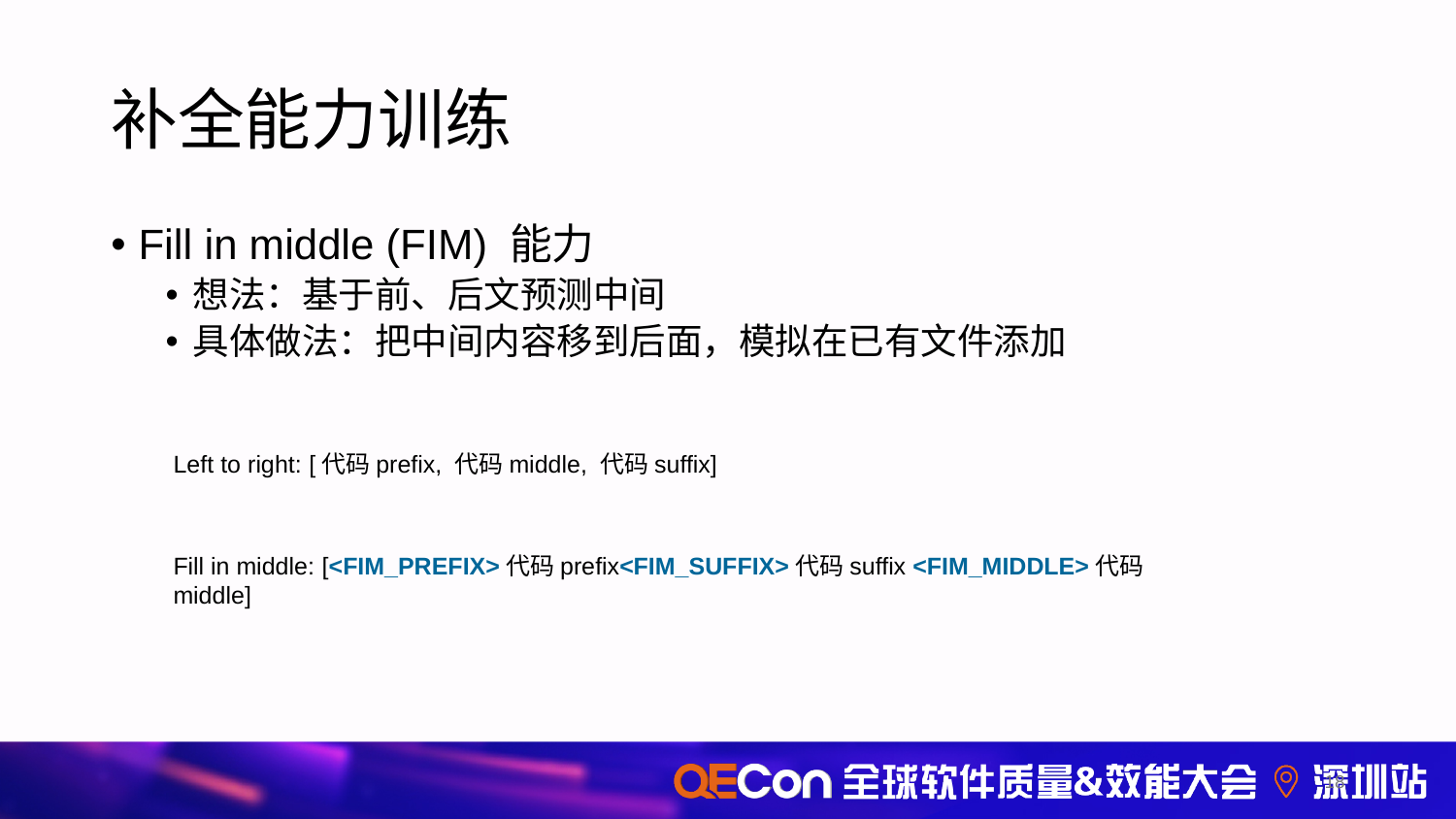

# 补全能力训练
Fill in middle (FIM) 能力
想法：基于前、后文预测中间
具体做法：把中间内容移到后面，模拟在已有文件添加

Left to right: [代码prefix, 代码middle, 代码suffix]
Fill in middle: [<FIM_PREFIX>代码prefix<FIM_SUFFIX>代码suffix <FIM_MIDDLE>代码middle]
18